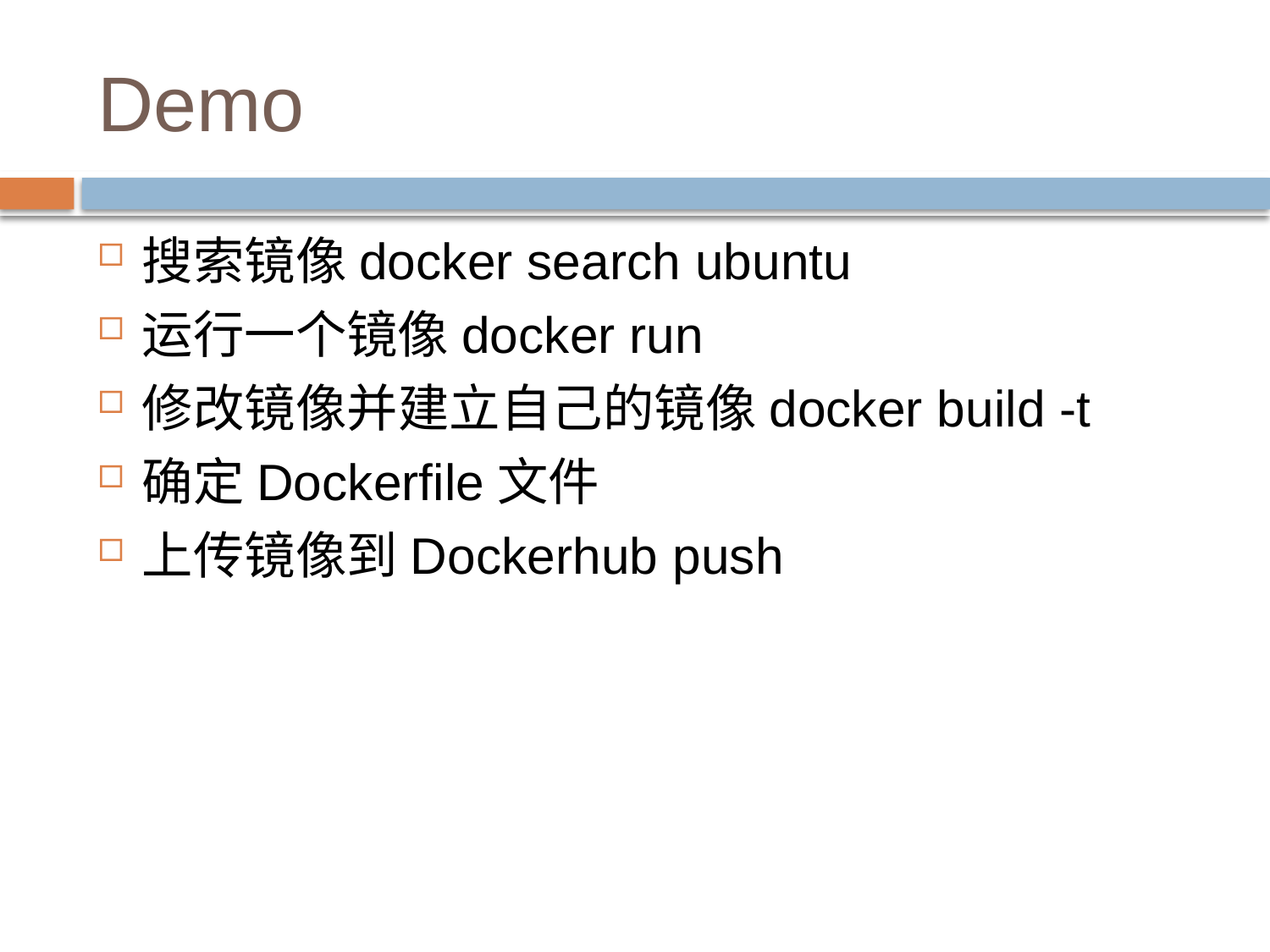

# Demo
搜索镜像docker search ubuntu
运行一个镜像docker run
修改镜像并建立自己的镜像docker build -t
确定Dockerfile文件
上传镜像到Dockerhub push